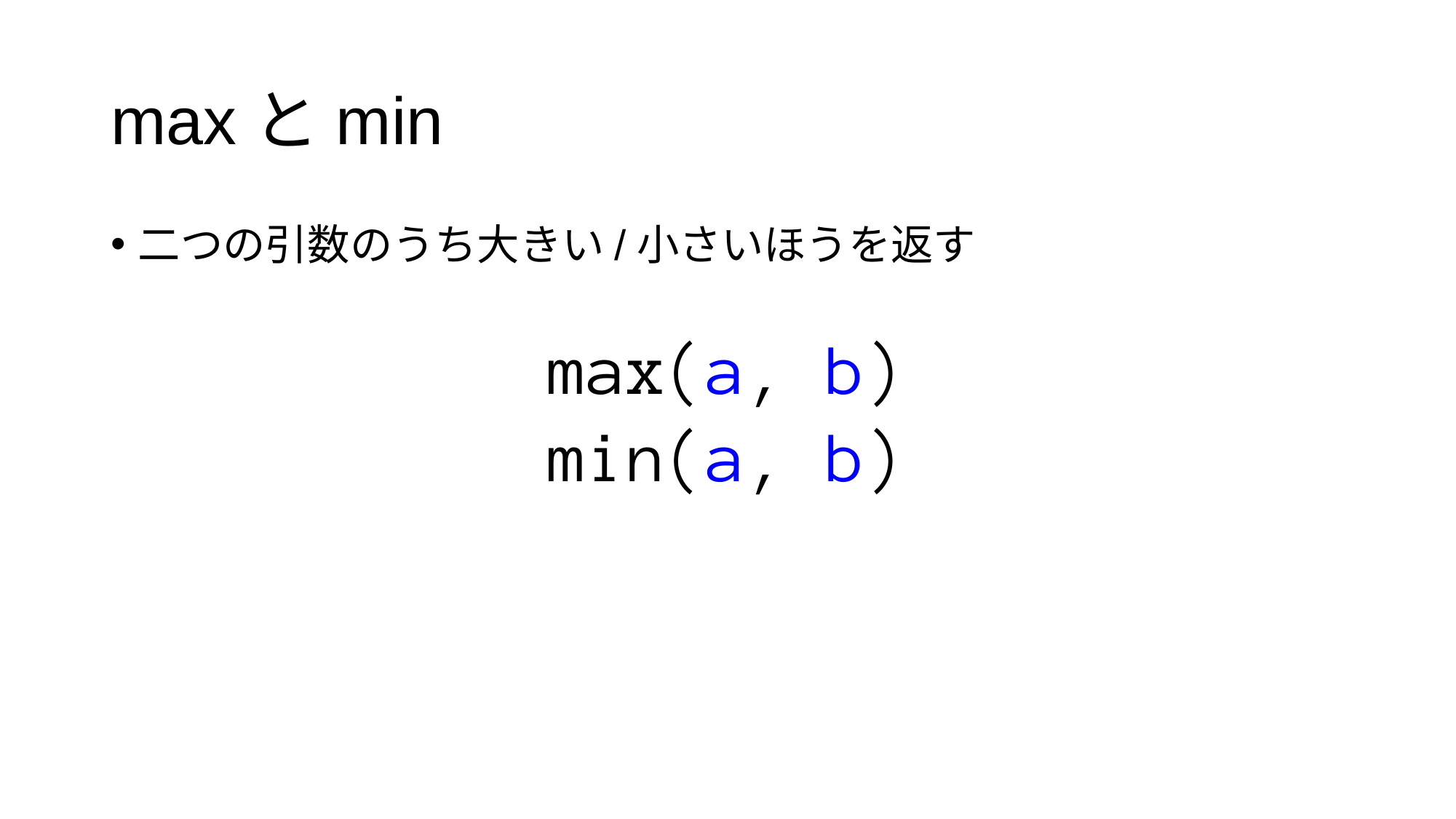

# maxとmin
二つの引数のうち大きい/小さいほうを返す
max(a, b)
min(a, b)